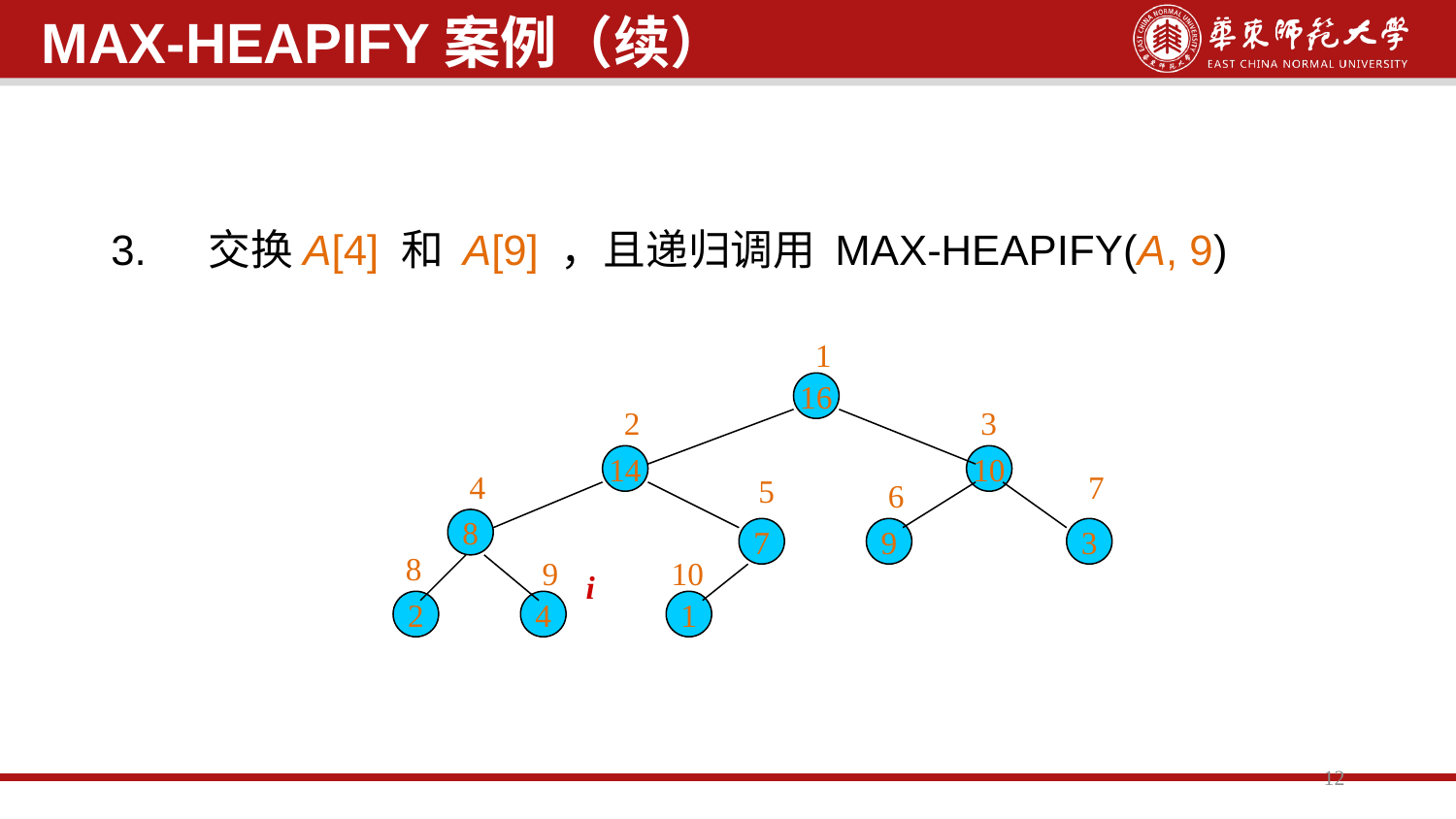

12
交换A[4] 和 A[9] ，且递归调用 MAX-HEAPIFY(A, 9)
MAX-HEAPIFY案例（续）
1
16
2
3

14
10
4
7
5
6

8
7
9
3
8
9
10

i

2
4
1